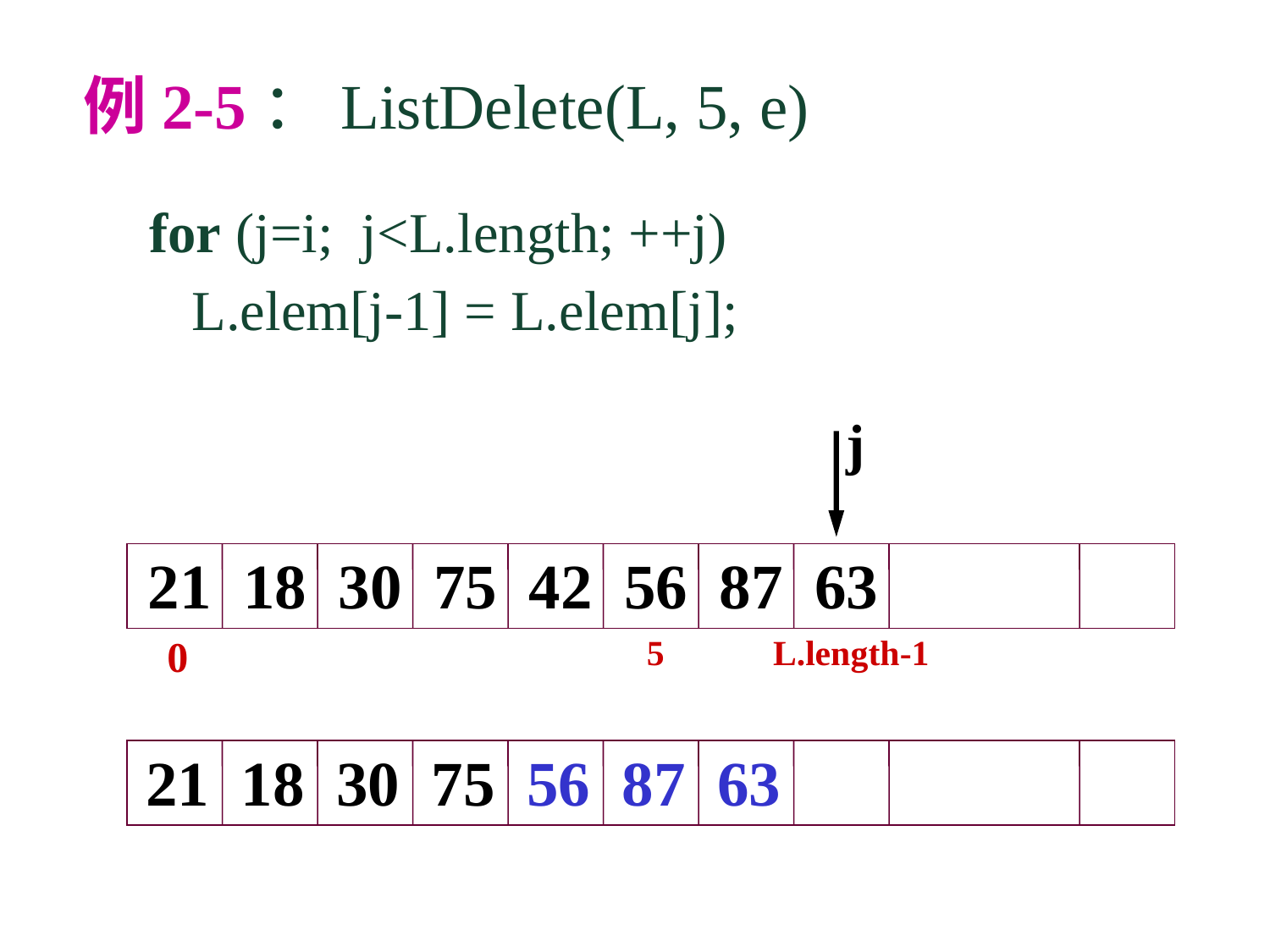

例2-5：ListDelete(L, 5, e)
for (j=i;  j<L.length; ++j)
   L.elem[j-1] = L.elem[j];
j

j

j

21  18  30  75  42  56  87  63

0
5
L.length-1
21  18  30  75

56
87
63